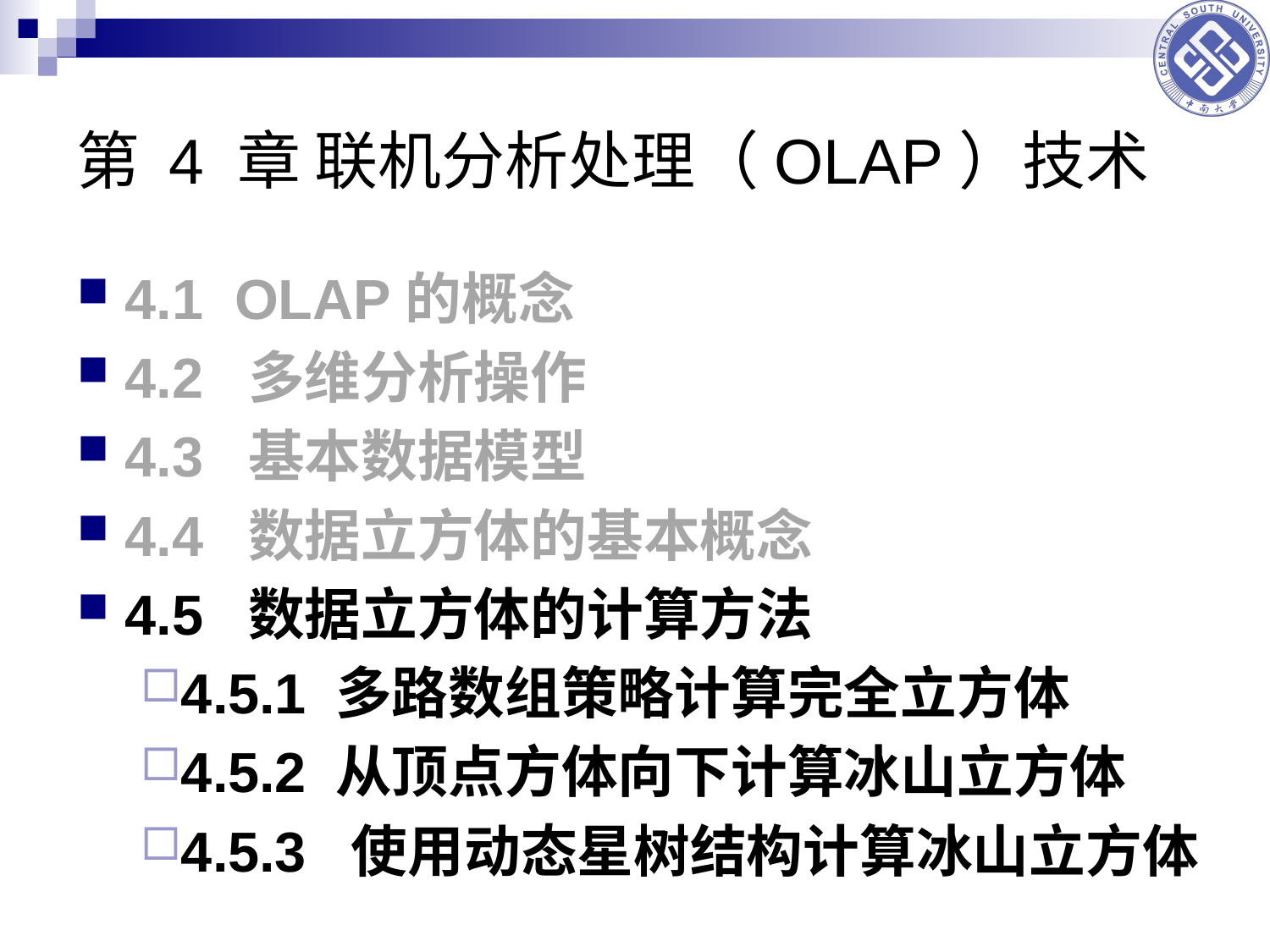

# 第 4 章 联机分析处理（OLAP）技术
4.1  OLAP的概念
4.2  多维分析操作
4.3  基本数据模型
4.4  数据立方体的基本概念
4.5  数据立方体的计算方法
4.5.1 多路数组策略计算完全立方体
4.5.2 从顶点方体向下计算冰山立方体
4.5.3  使用动态星树结构计算冰山立方体